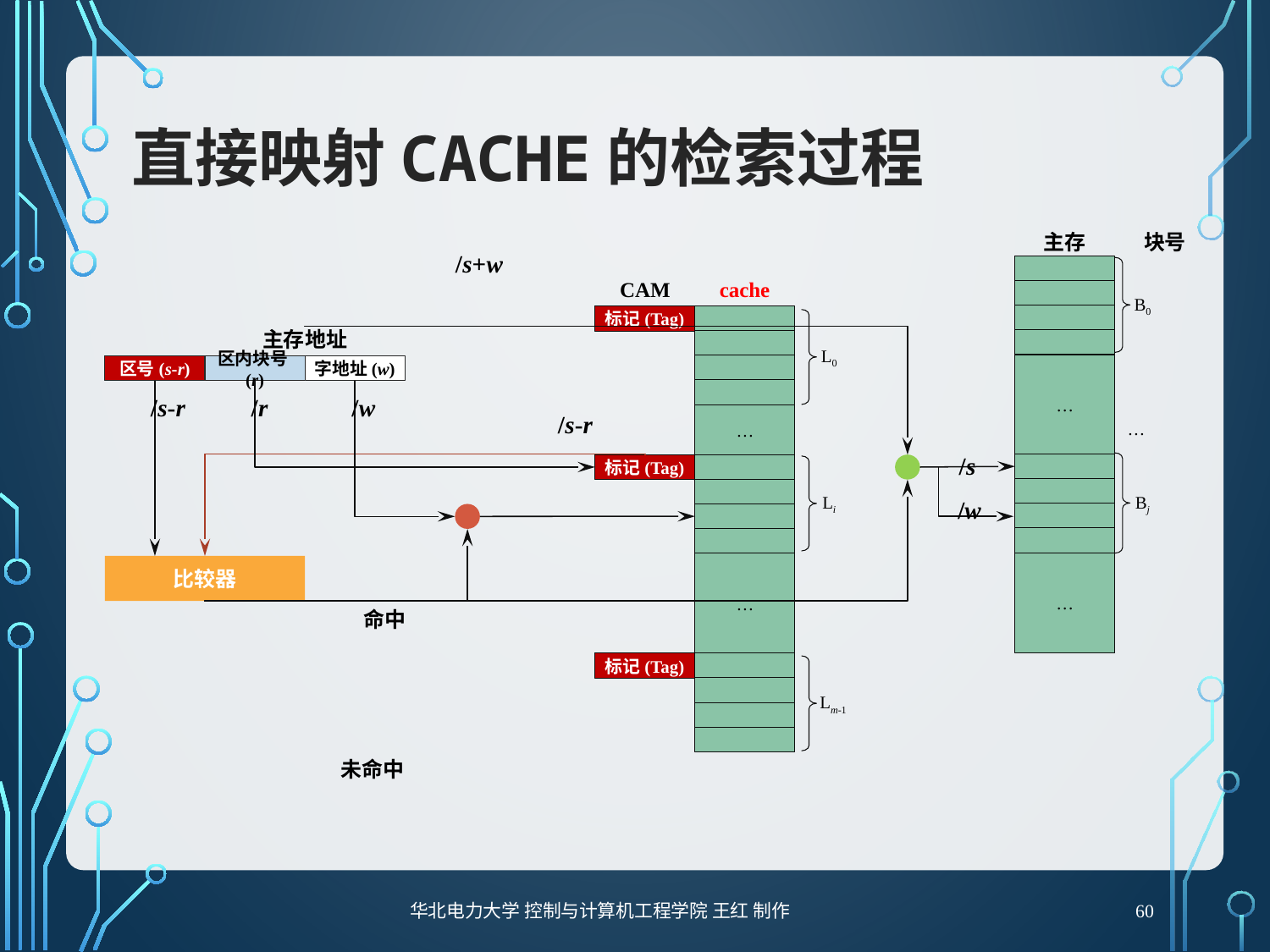

# 直接映射cache的检索过程
主存
块号
/s+w

B0
CAM
cache
标记(Tag)

L0
主存地址
…
…
区号(s-r)
区内块号(r)
字地址(w)
/s-r
/r
/w
/s-r
…
/s

Bj

标记(Tag)

Li

/w

…
…
比较器
命中
标记(Tag)

Lm-1
未命中
华北电力大学 控制与计算机工程学院 王红 制作
60